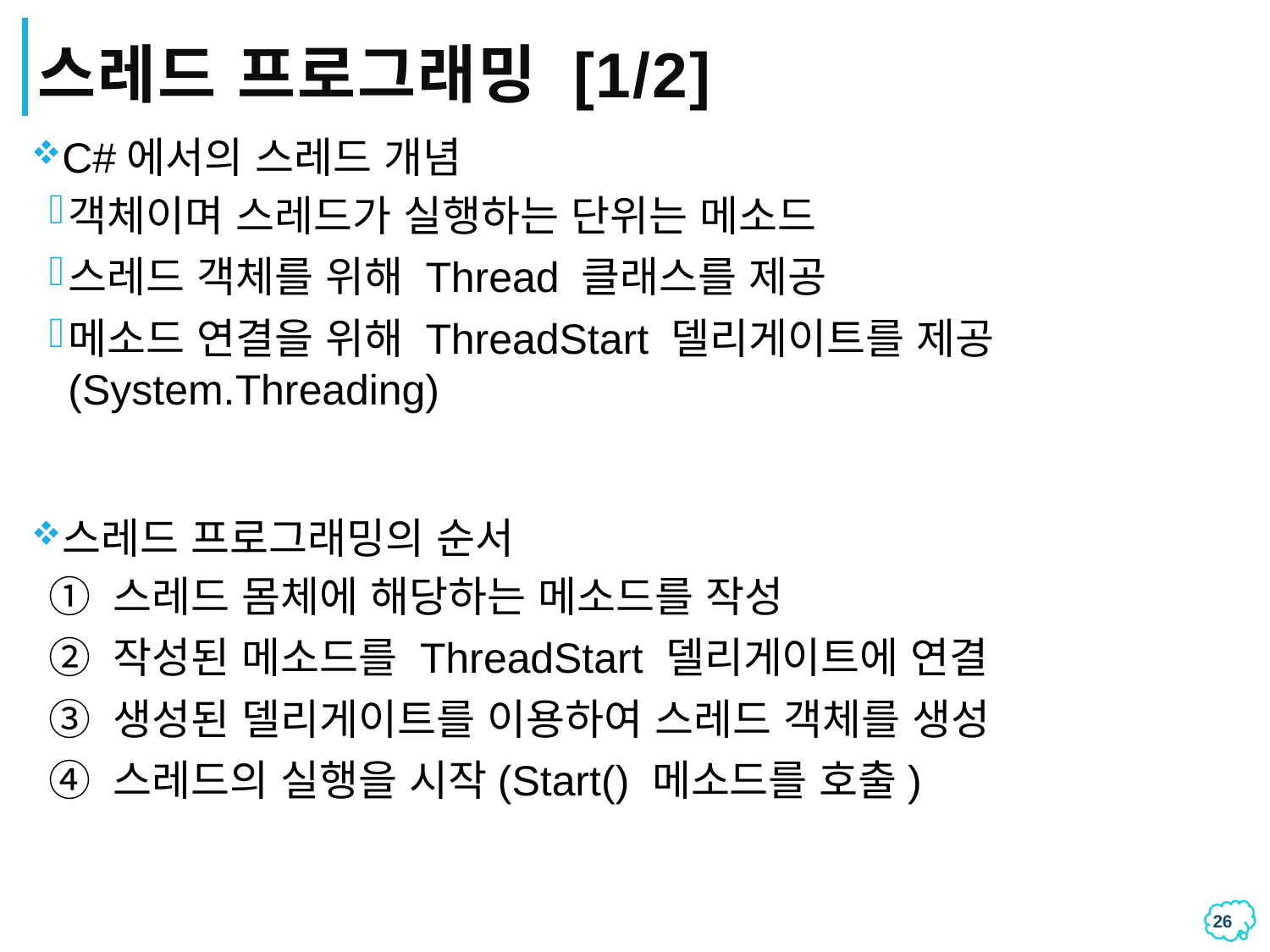

# 스레드 프로그래밍 [1/2]
C#에서의 스레드 개념
객체이며 스레드가 실행하는 단위는 메소드
스레드 객체를 위해 Thread 클래스를 제공
메소드 연결을 위해 ThreadStart 델리게이트를 제공(System.Threading)

스레드 프로그래밍의 순서
① 스레드 몸체에 해당하는 메소드를 작성
② 작성된 메소드를 ThreadStart 델리게이트에 연결
③ 생성된 델리게이트를 이용하여 스레드 객체를 생성
④ 스레드의 실행을 시작(Start() 메소드를 호출)
26